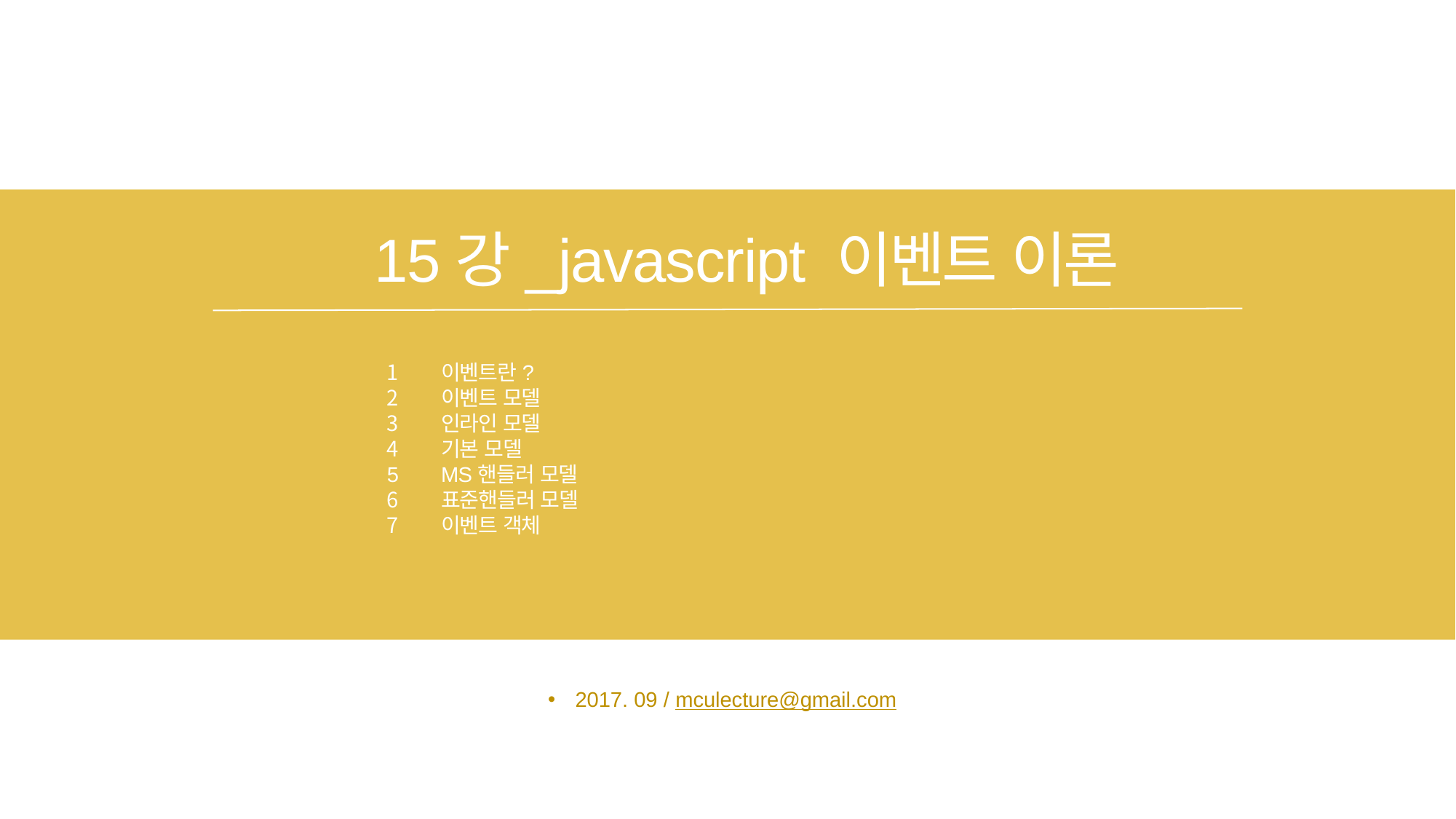

# 15강_javascript 이벤트 이론

이벤트란?
이벤트 모델
인라인 모델
기본 모델
MS핸들러 모델
표준핸들러 모델
이벤트 객체
2017. 09 / mculecture@gmail.com